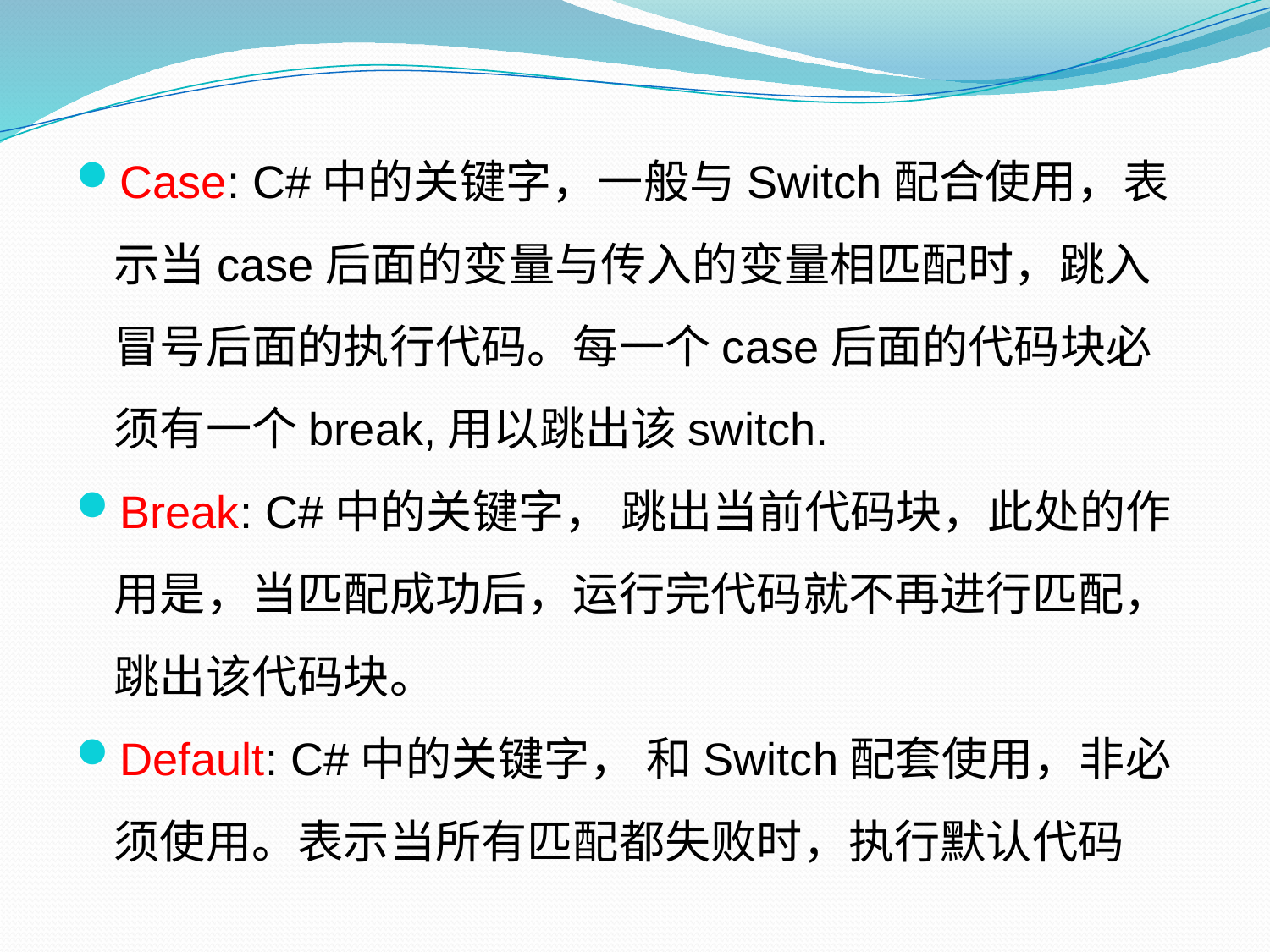

Case: C#中的关键字，一般与Switch配合使用，表示当case后面的变量与传入的变量相匹配时，跳入冒号后面的执行代码。每一个case后面的代码块必须有一个break,用以跳出该switch.
Break: C#中的关键字， 跳出当前代码块，此处的作用是，当匹配成功后，运行完代码就不再进行匹配，跳出该代码块。
Default: C#中的关键字， 和Switch配套使用，非必须使用。表示当所有匹配都失败时，执行默认代码